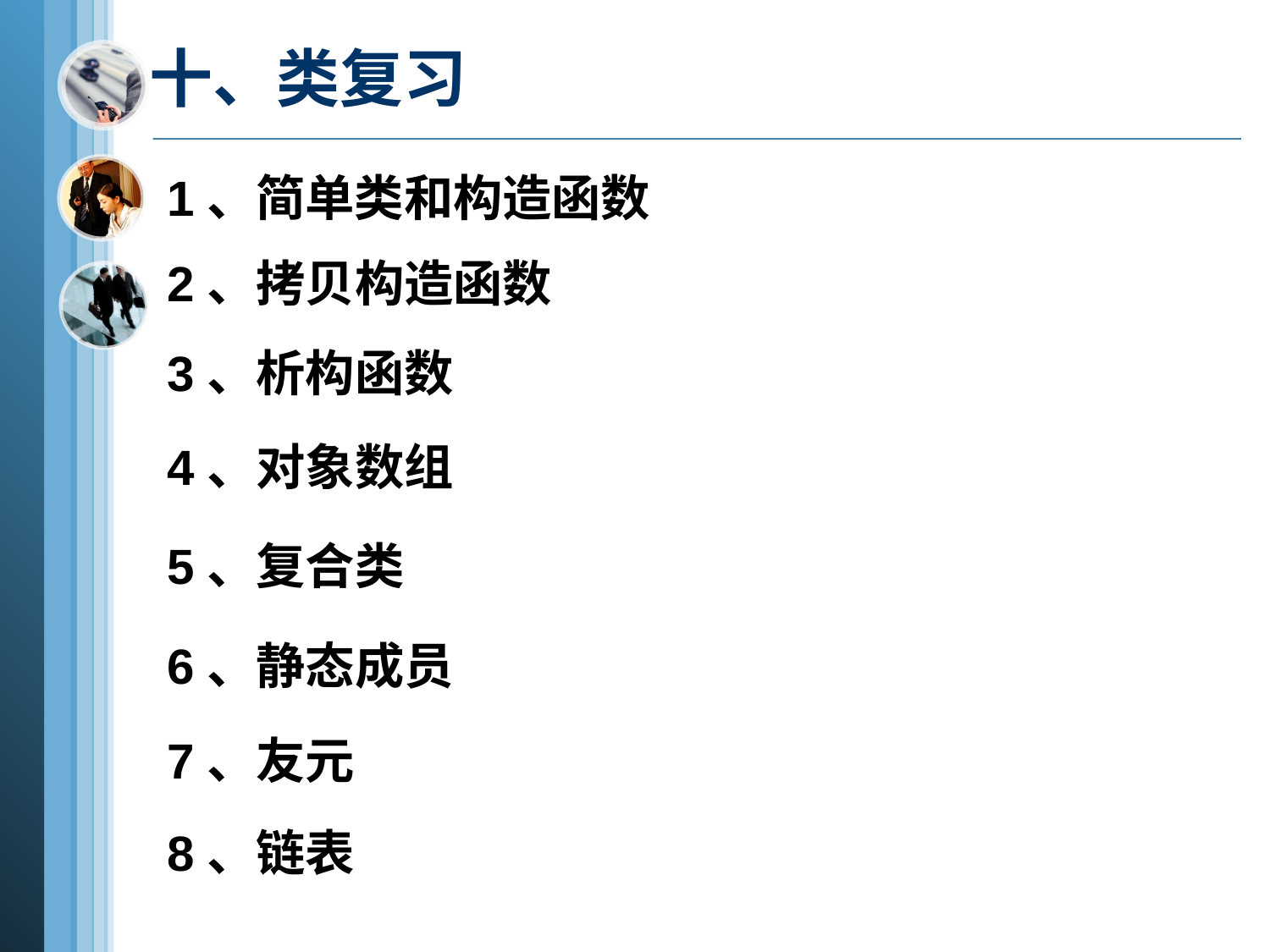

# 十、类复习
1、简单类和构造函数
2、拷贝构造函数
3、析构函数
4、对象数组
5、复合类
6、静态成员
7、友元
8、链表